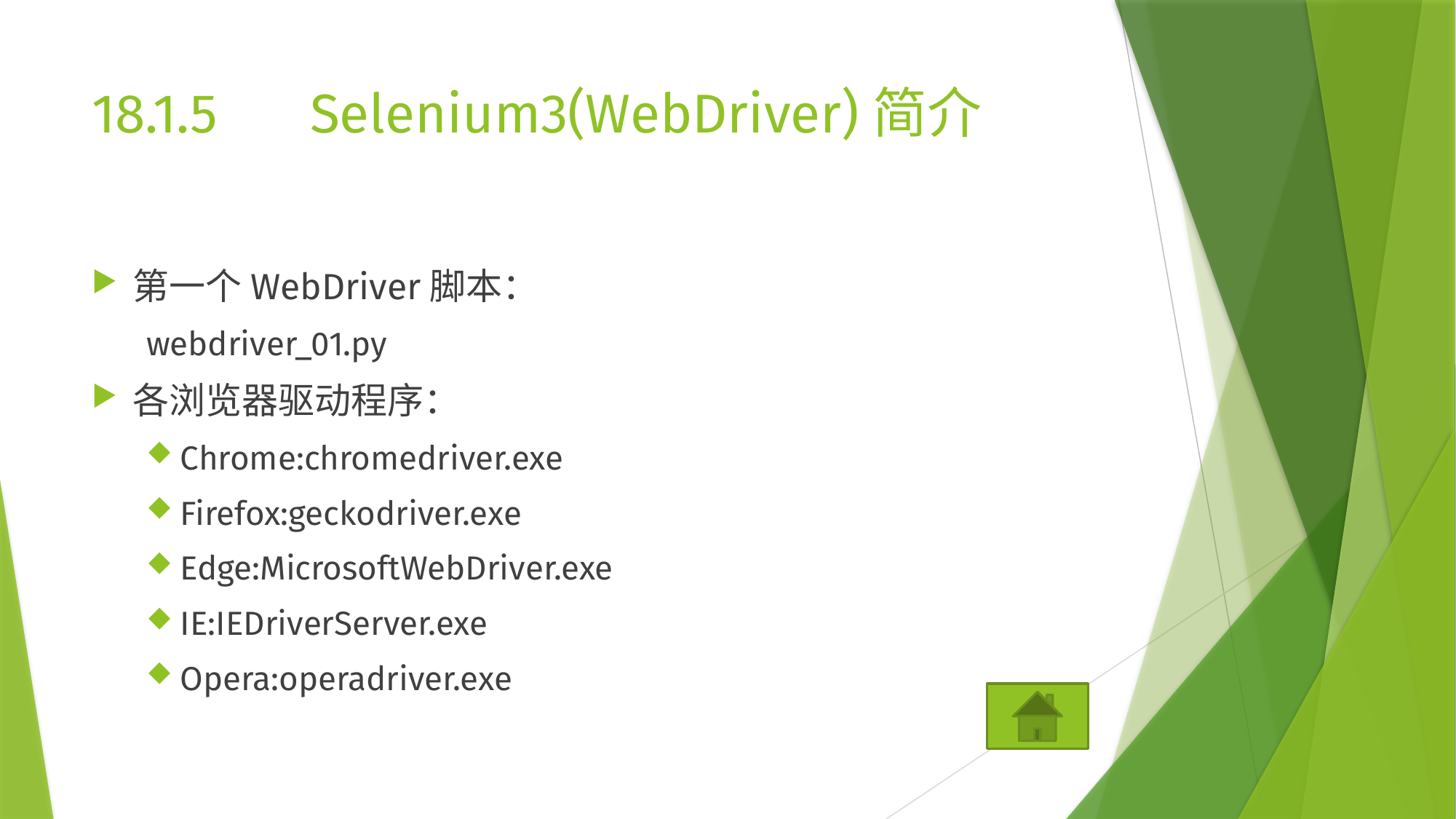

# 18.1.5	Selenium3(WebDriver)简介
第一个WebDriver脚本：
webdriver_01.py
各浏览器驱动程序：
Chrome:chromedriver.exe
Firefox:geckodriver.exe
Edge:MicrosoftWebDriver.exe
IE:IEDriverServer.exe
Opera:operadriver.exe